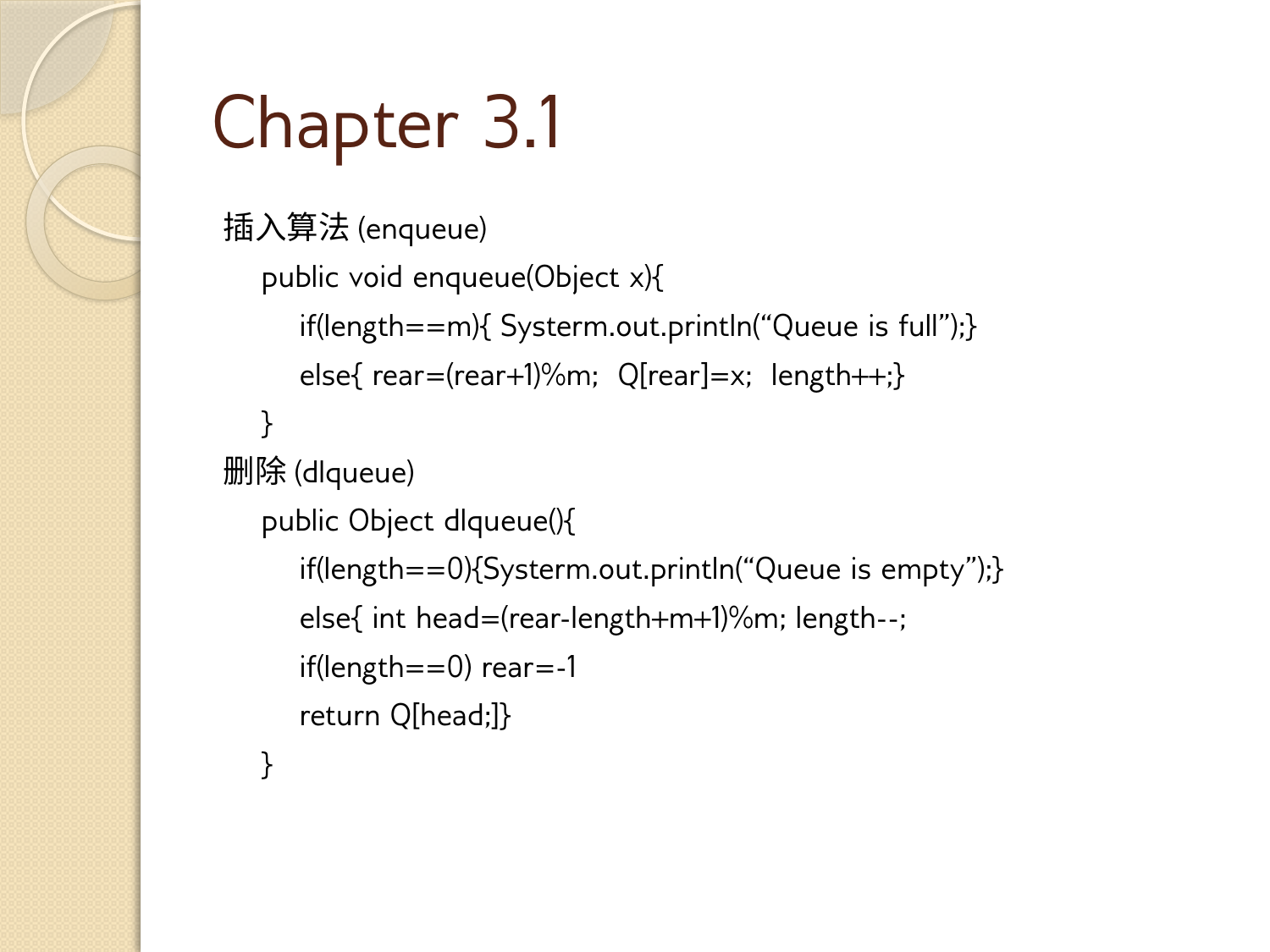

# Chapter 3.1
插入算法(enqueue)
    public void enqueue(Object x){
        if(length==m){ Systerm.out.println(“Queue is full”);}
        else{ rear=(rear+1)%m;  Q[rear]=x;  length++;}
    }
删除(dlqueue)
    public Object dlqueue(){
        if(length==0){Systerm.out.println(“Queue is empty”);}
        else{ int head=(rear-length+m+1)%m; length--;
        if(length==0) rear=-1
        return Q[head;]}
    }